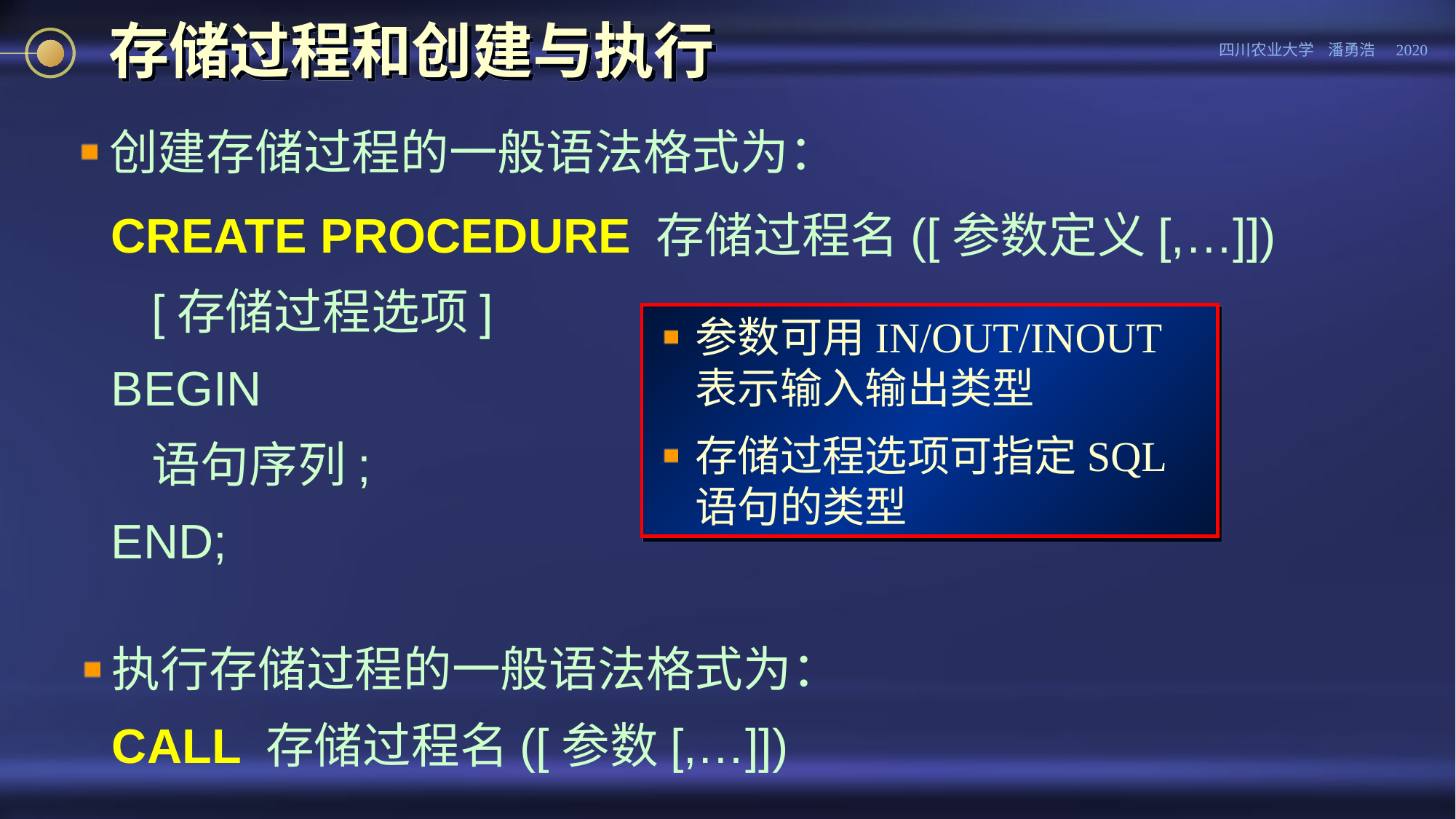

# 存储过程和创建与执行
创建存储过程的一般语法格式为：
CREATE PROCEDURE 存储过程名([参数定义[,…]])
	[存储过程选项]
BEGIN
	语句序列;
END;

参数可用IN/OUT/INOUT表示输入输出类型
存储过程选项可指定SQL语句的类型
执行存储过程的一般语法格式为：
CALL 存储过程名([参数[,…]])